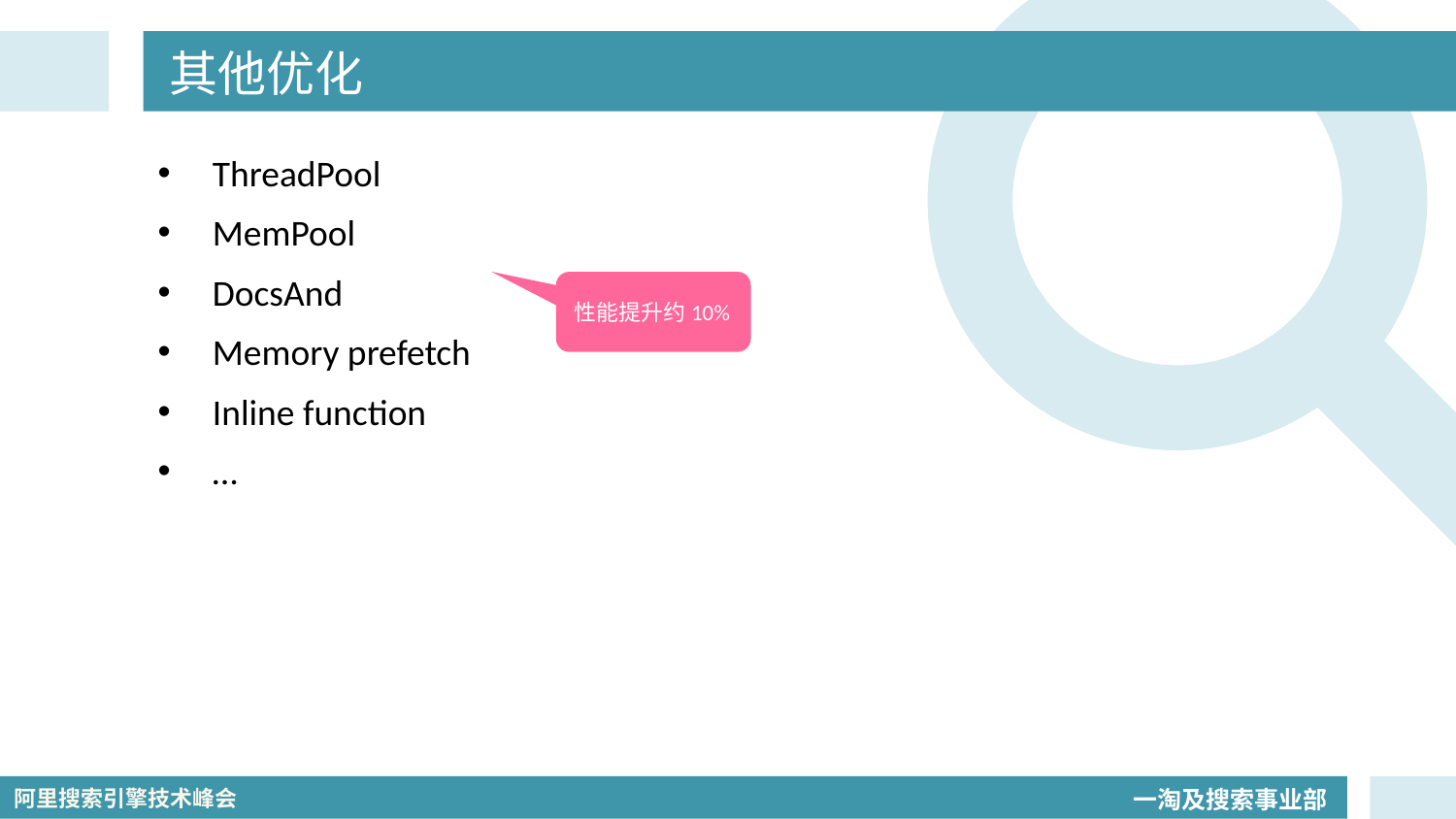

# 其他优化
ThreadPool
MemPool
DocsAnd
Memory prefetch
Inline function
…

性能提升约10%